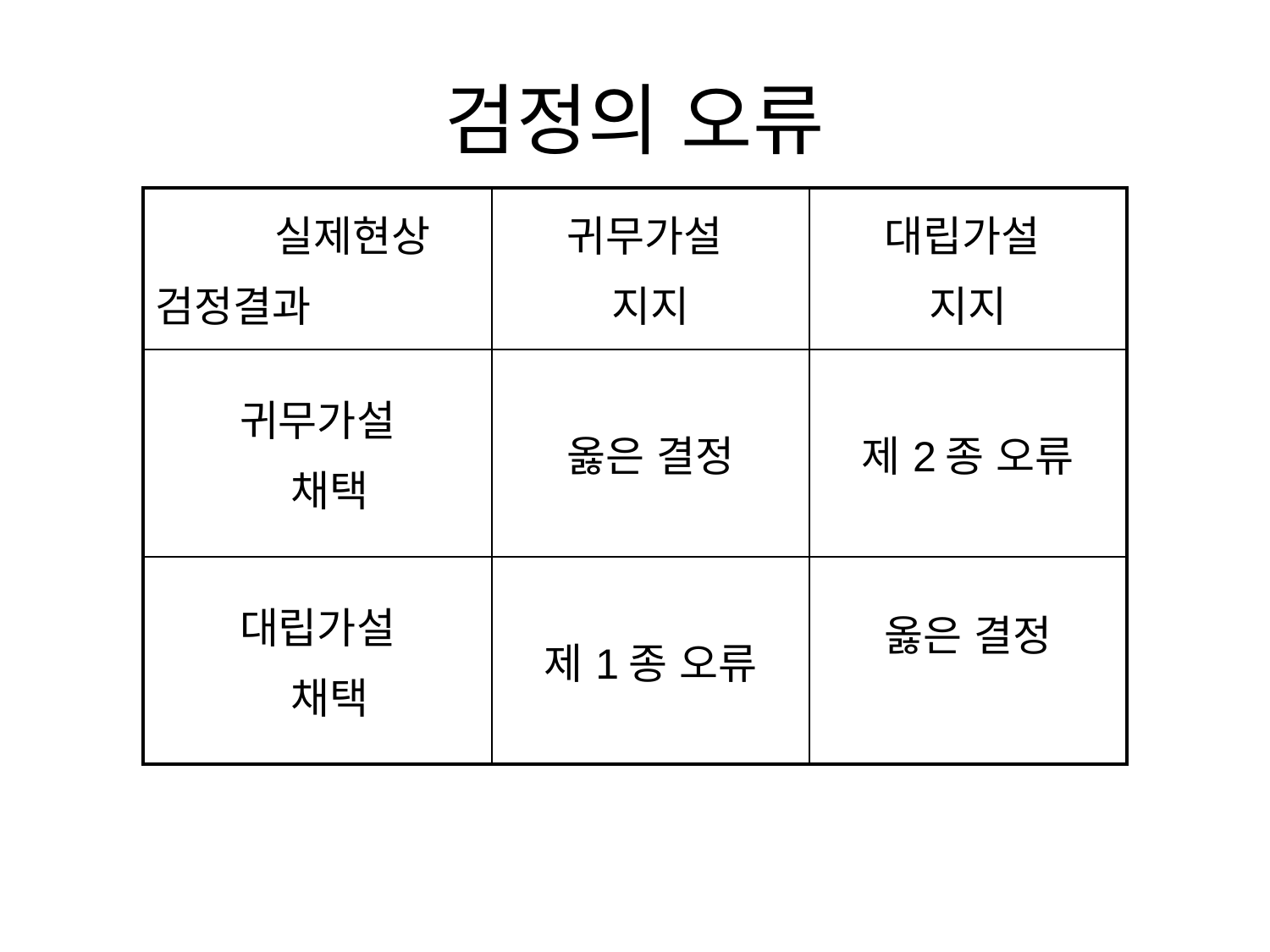

# 검정의 오류
| 실제현상 검정결과 | 귀무가설 지지 | 대립가설 지지 |
| --- | --- | --- |
| 귀무가설 채택 | 옳은 결정 | 제2종 오류 |
| 대립가설 채택 | 제1종 오류 | 옳은 결정 |